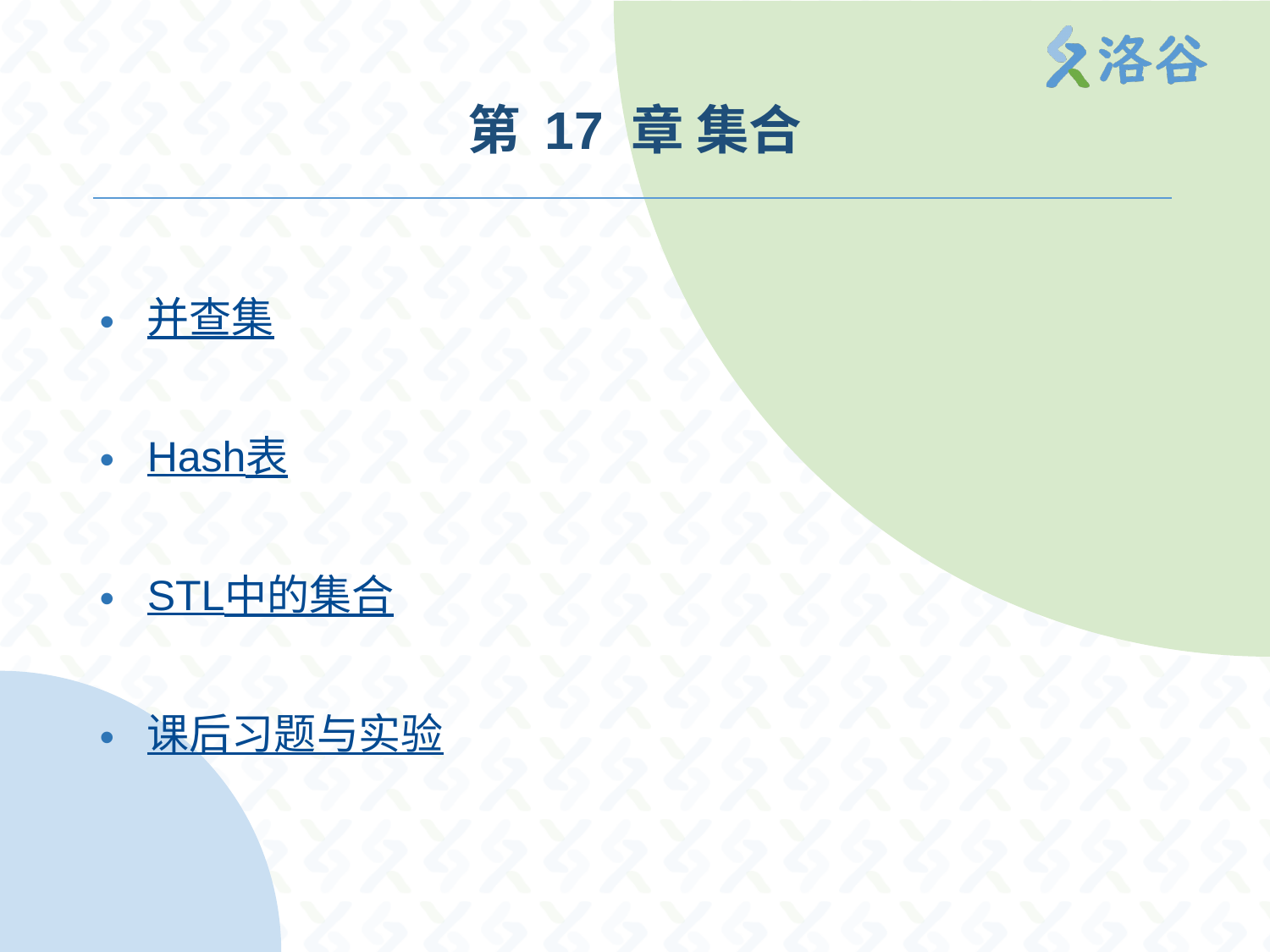

# 第 17 章 集合
并查集

Hash表

STL中的集合

课后习题与实验